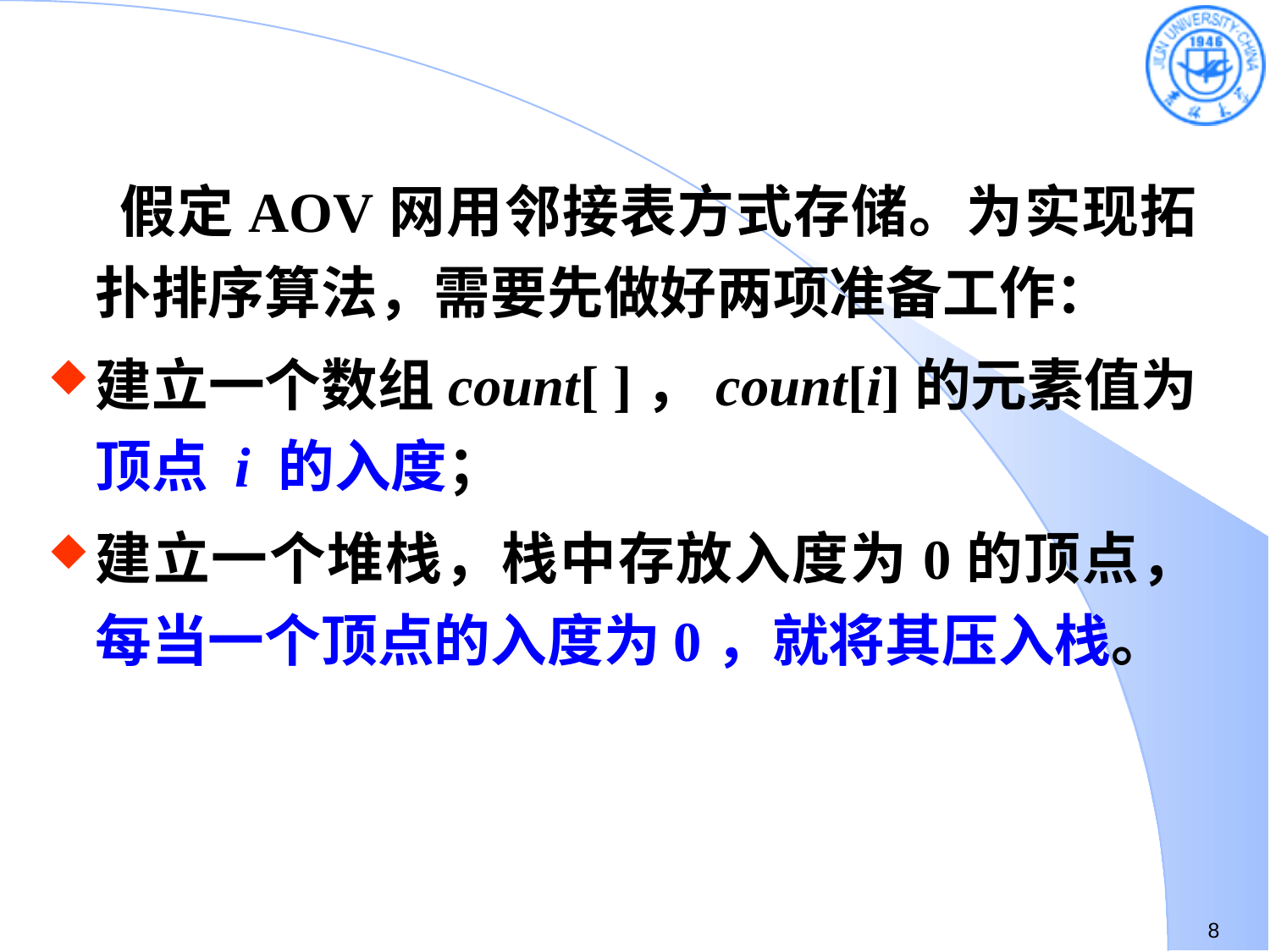

# 假定AOV网用邻接表方式存储。为实现拓扑排序算法，需要先做好两项准备工作：
建立一个数组count[ ]，count[i]的元素值为顶点 i 的入度；
建立一个堆栈，栈中存放入度为0的顶点，每当一个顶点的入度为0，就将其压入栈。